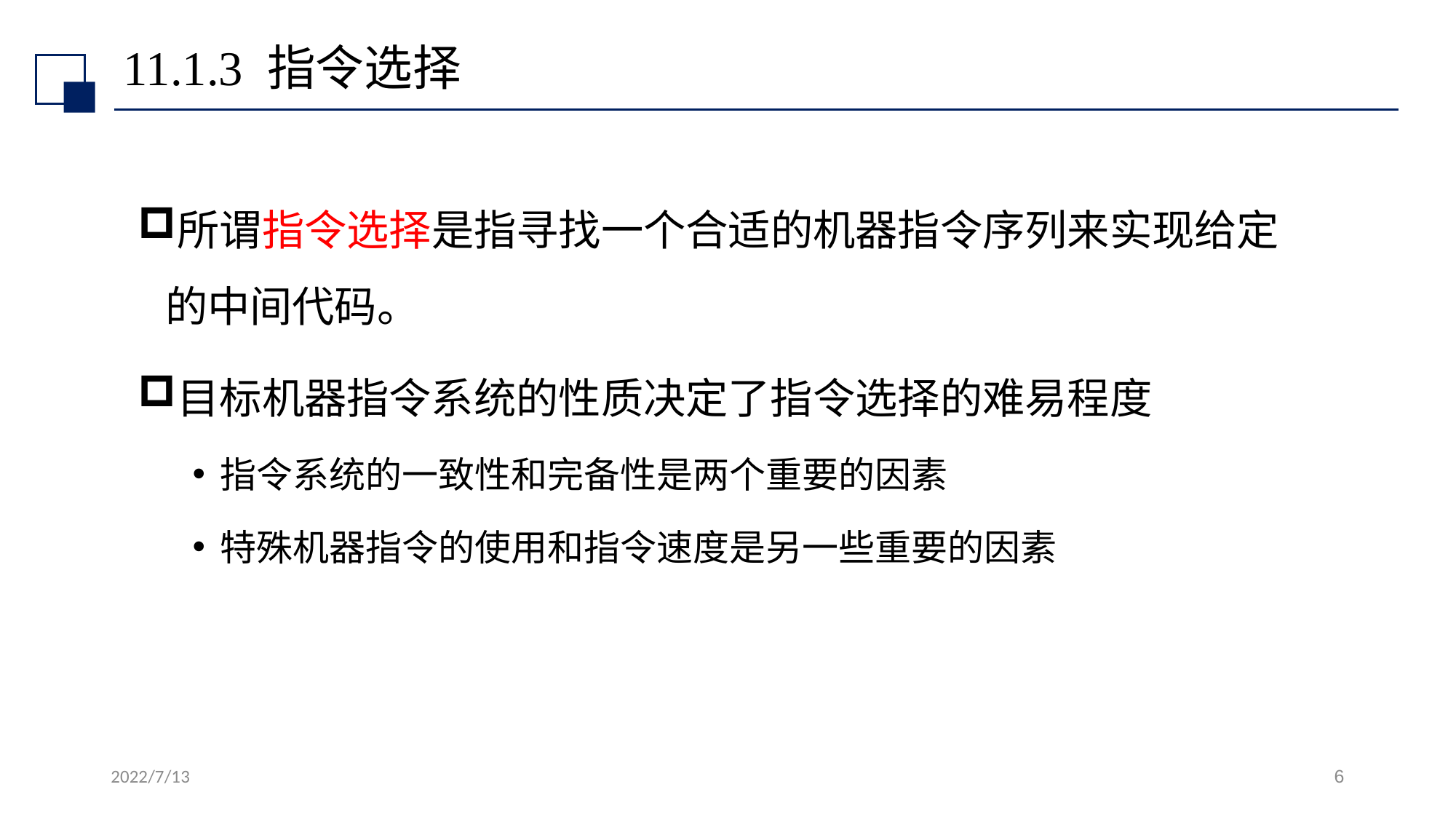

# 11.1.3 指令选择
所谓指令选择是指寻找一个合适的机器指令序列来实现给定的中间代码。
目标机器指令系统的性质决定了指令选择的难易程度
指令系统的一致性和完备性是两个重要的因素
特殊机器指令的使用和指令速度是另一些重要的因素
2022/7/13
6